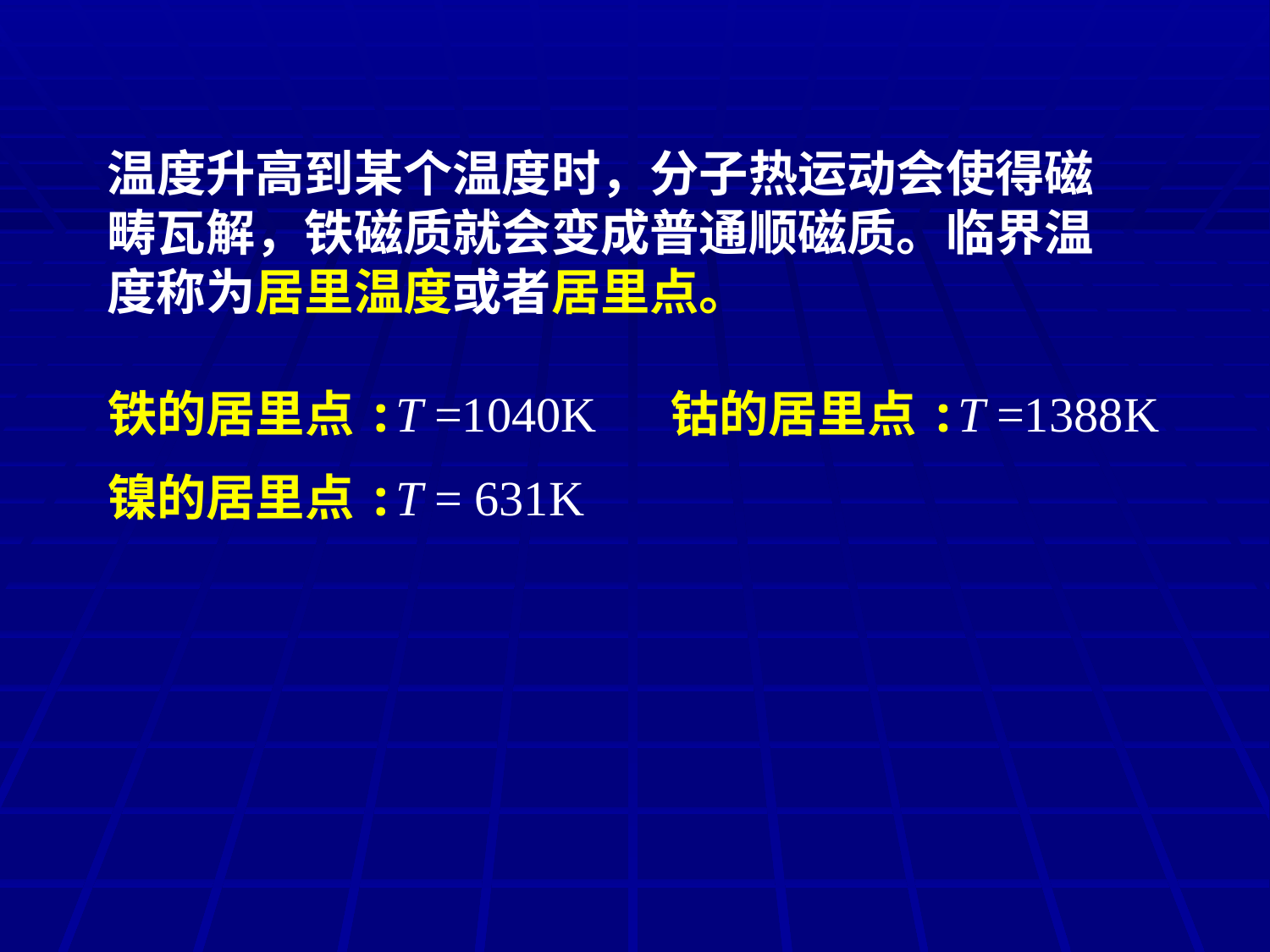

温度升高到某个温度时，分子热运动会使得磁
畴瓦解，铁磁质就会变成普通顺磁质。临界温度称为居里温度或者居里点。
铁的居里点:T =1040K     钴的居里点:T =1388K
镍的居里点:T = 631K